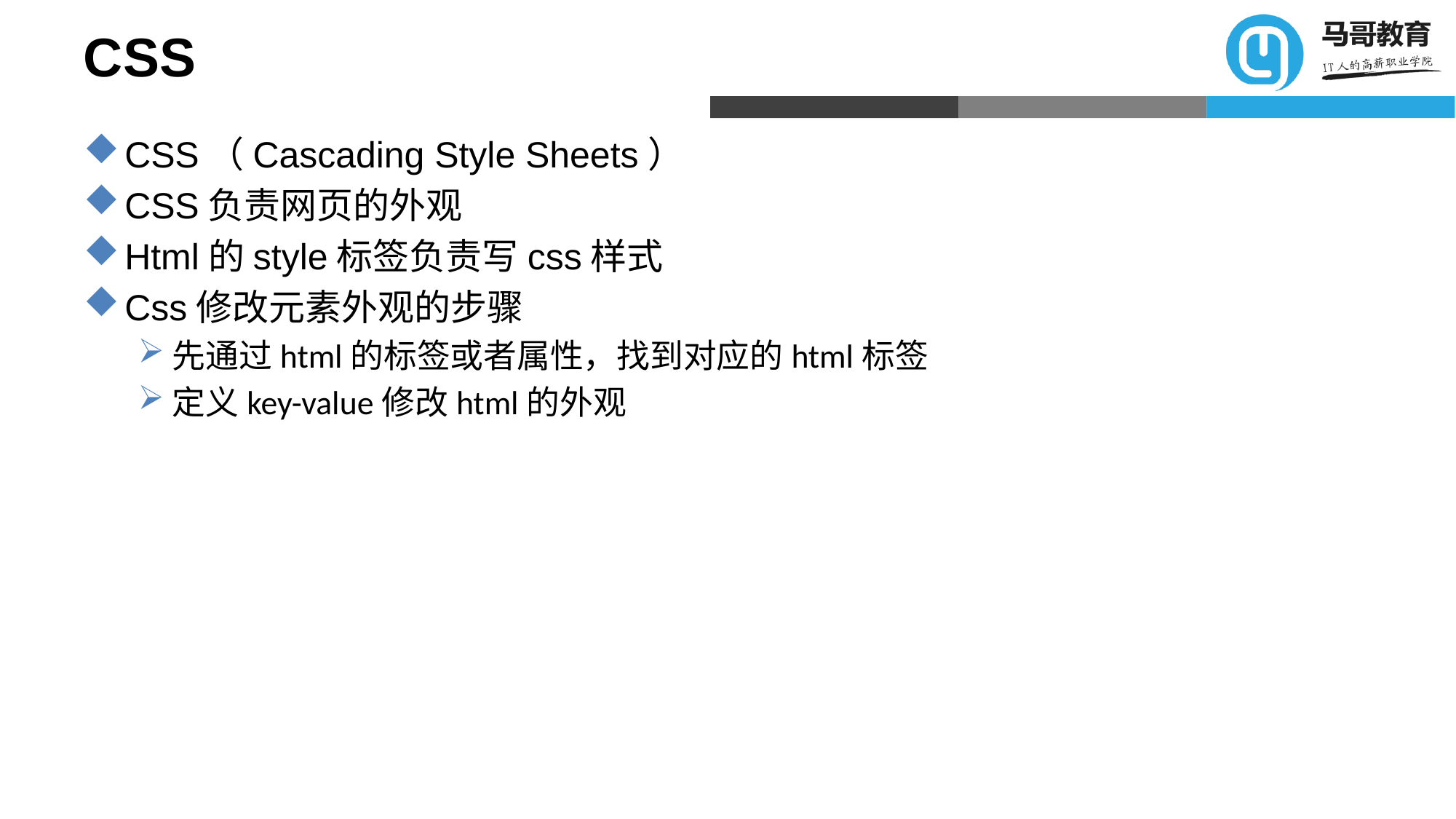

# CSS
CSS（Cascading Style Sheets）
CSS负责网页的外观
Html的style标签负责写css样式
Css修改元素外观的步骤
先通过html的标签或者属性，找到对应的html标签
定义key-value修改html的外观